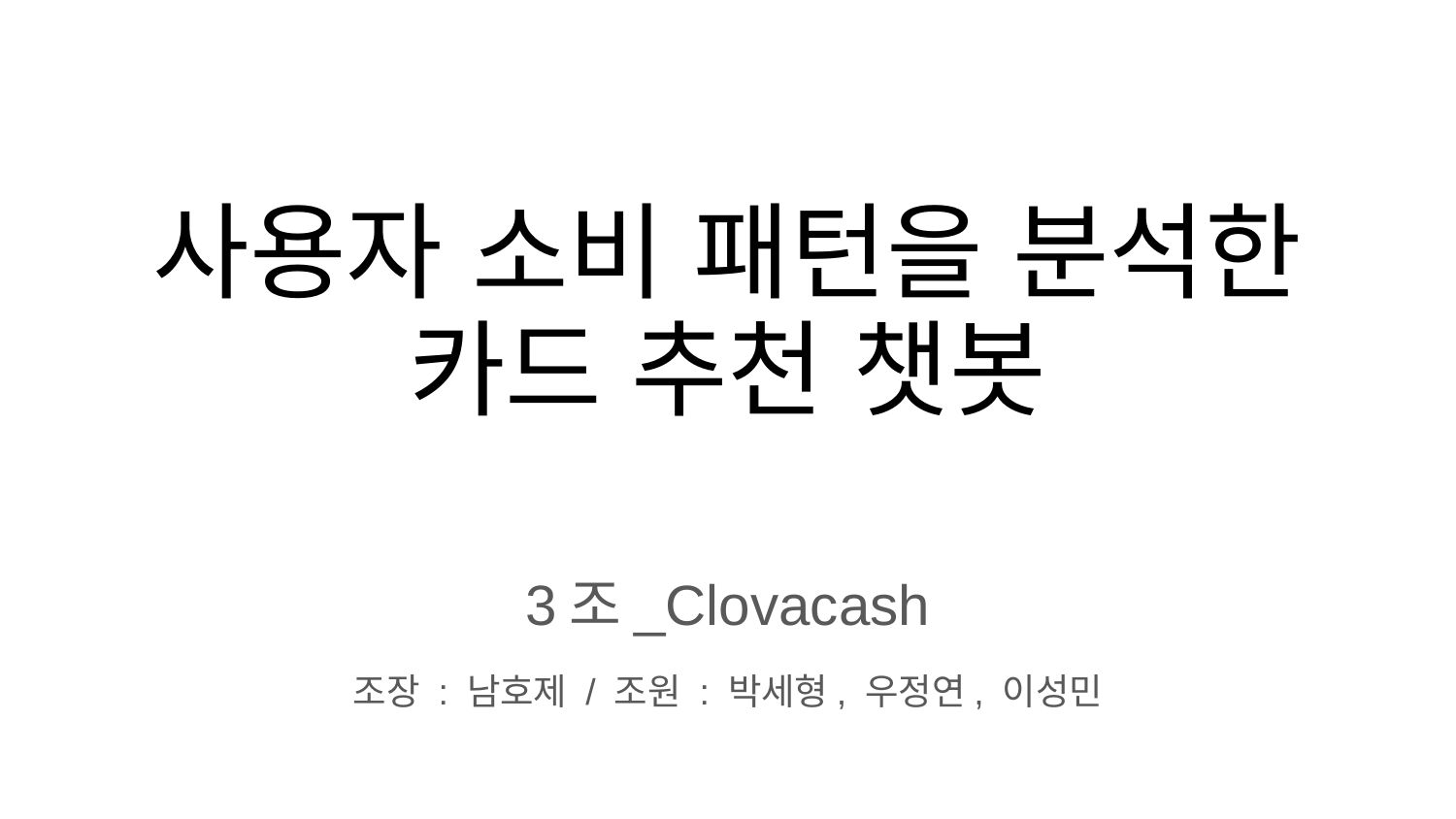

# 사용자 소비 패턴을 분석한
카드 추천 챗봇
3조_Clovacash
조장 : 남호제 / 조원 : 박세형, 우정연, 이성민